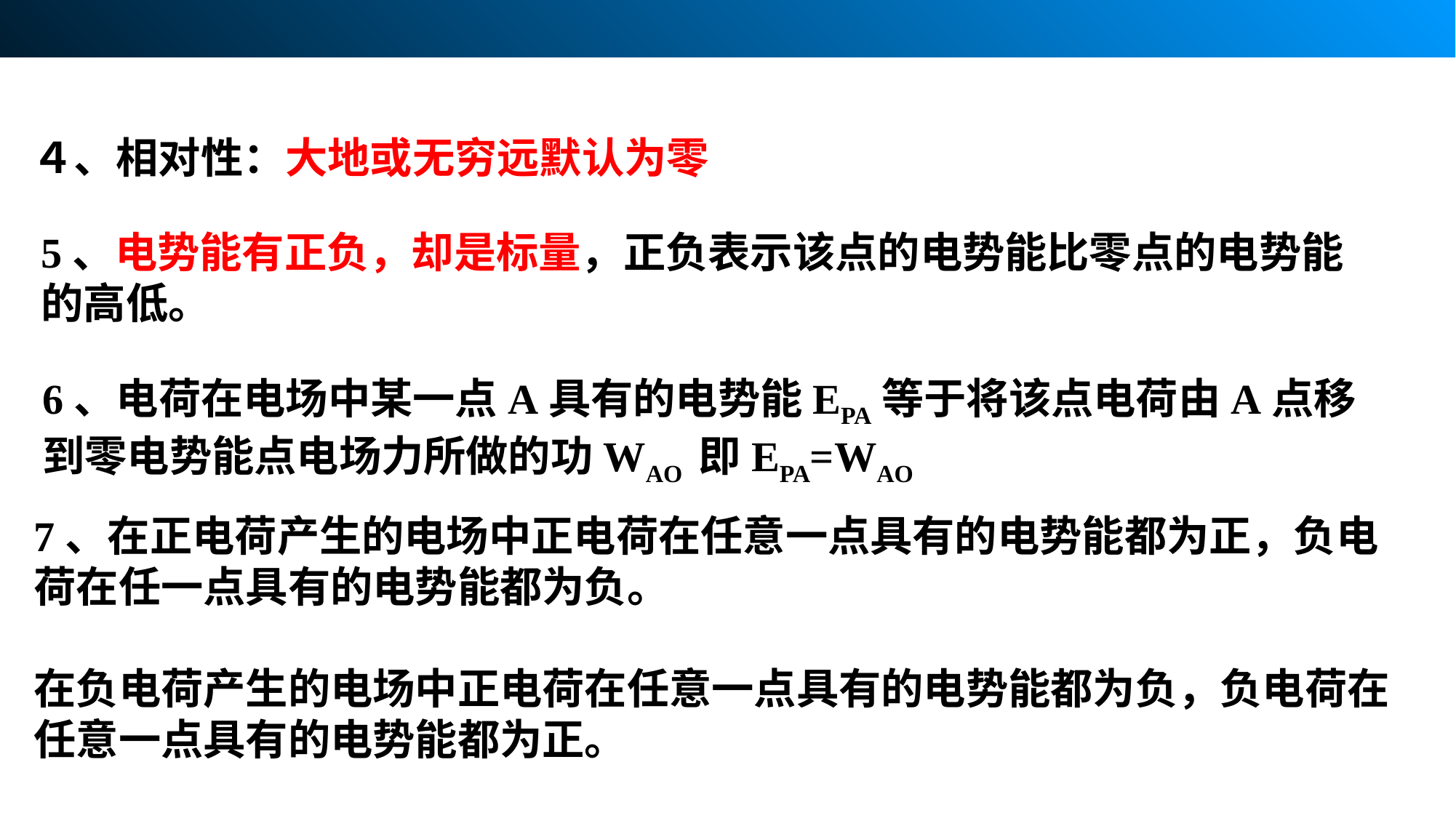

４、相对性：大地或无穷远默认为零
5、电势能有正负，却是标量，正负表示该点的电势能比零点的电势能的高低。
6、电荷在电场中某一点A具有的电势能EPA等于将该点电荷由A点移到零电势能点电场力所做的功WAO 即EPA=WAO
7、在正电荷产生的电场中正电荷在任意一点具有的电势能都为正，负电荷在任一点具有的电势能都为负。

在负电荷产生的电场中正电荷在任意一点具有的电势能都为负，负电荷在任意一点具有的电势能都为正。